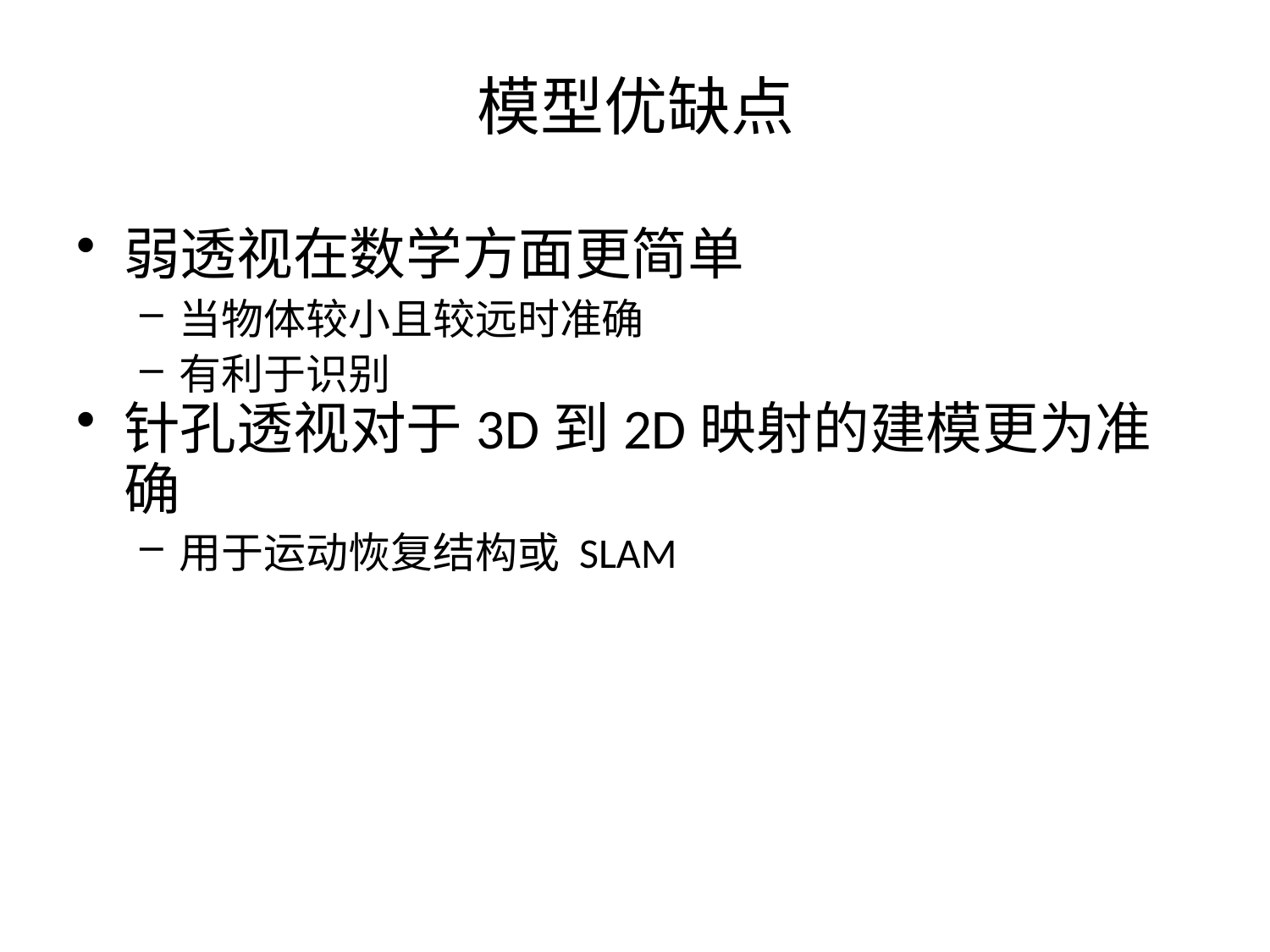

# 模型优缺点
弱透视在数学方面更简单
当物体较小且较远时准确
有利于识别
针孔透视对于3D到2D映射的建模更为准确
用于运动恢复结构或 SLAM